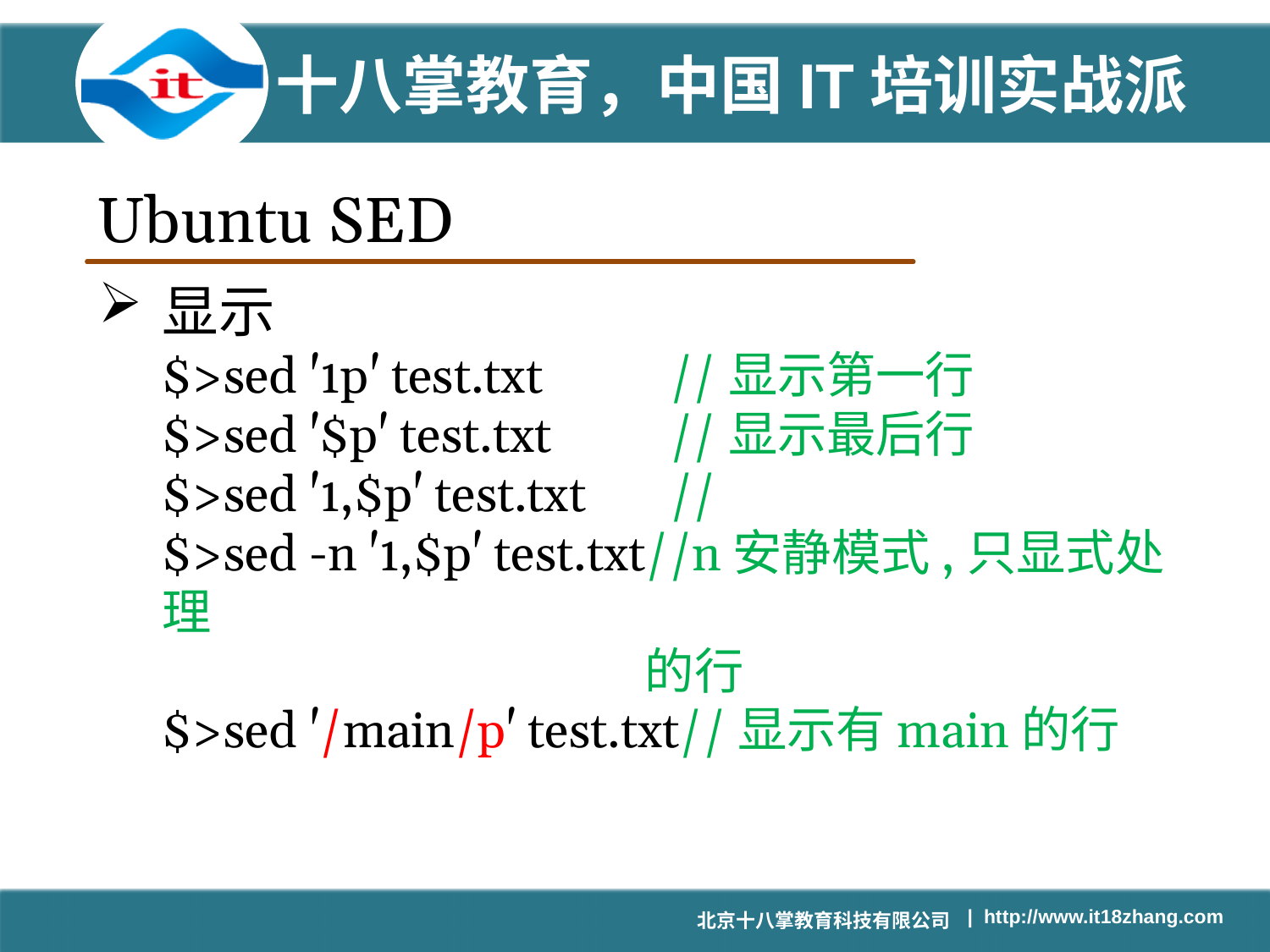

# Ubuntu SED
显示
$>sed '1p' test.txt	//显示第一行
$>sed '$p' test.txt	//显示最后行
$>sed '1,$p' test.txt	//
$>sed -n '1,$p' test.txt//n安静模式,只显式处理
                                            的行
$>sed '/main/p' test.txt//显示有main的行